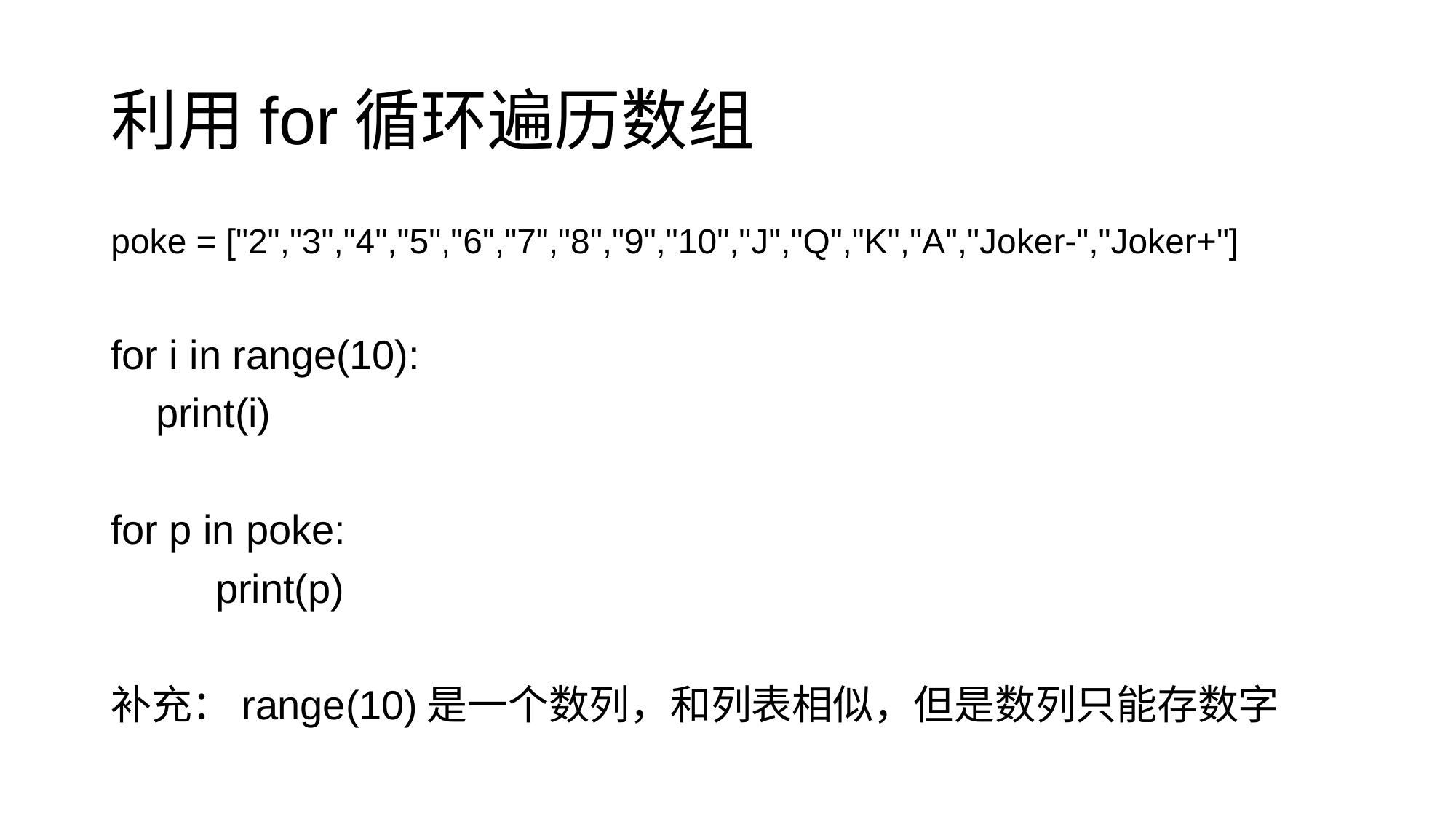

# 利用for循环遍历数组
poke = ["2","3","4","5","6","7","8","9","10","J","Q","K","A","Joker-","Joker+"]

for i in range(10):
    print(i)

for p in poke:
	print(p)

补充：range(10)是一个数列，和列表相似，但是数列只能存数字